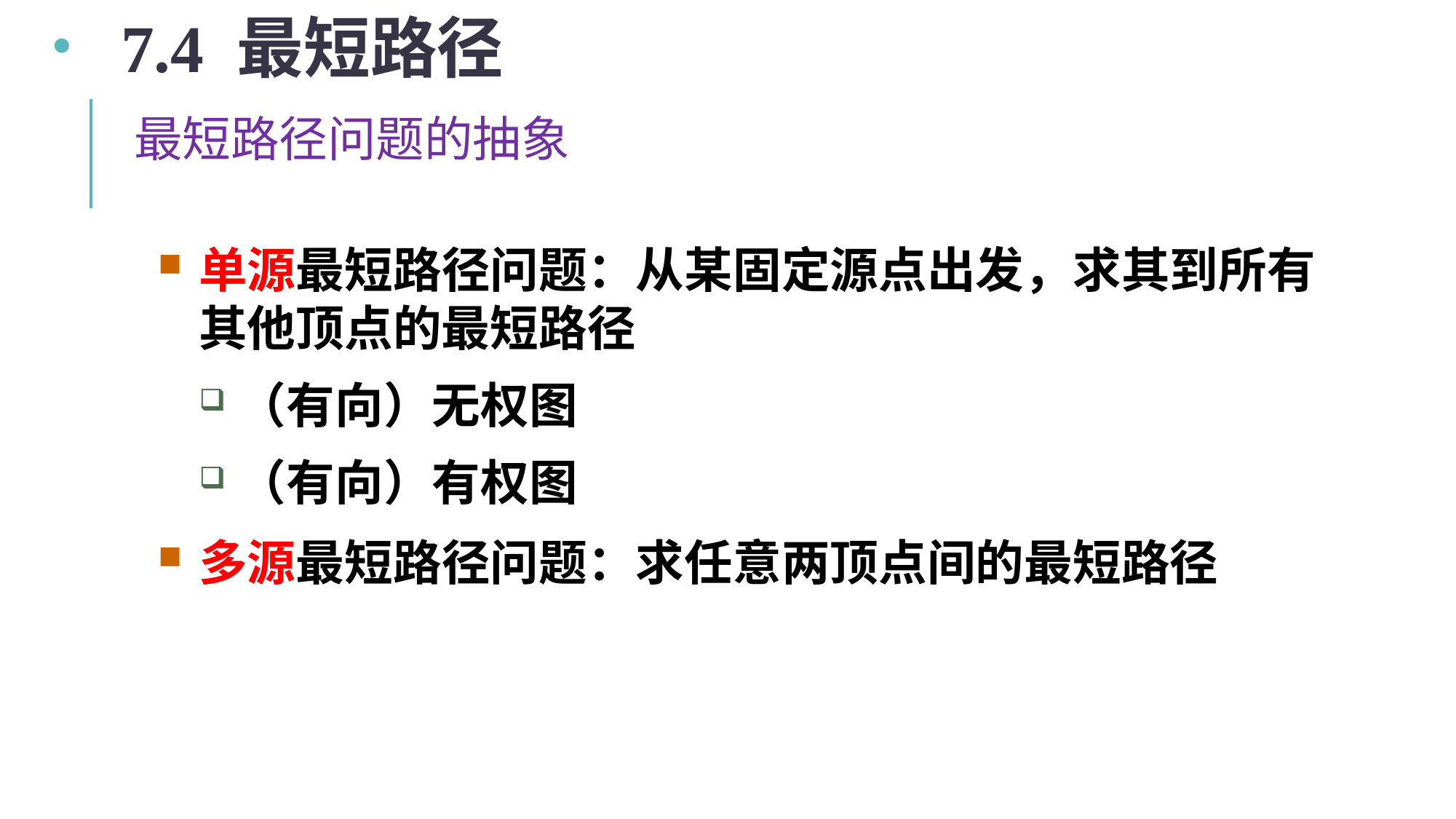

7.4 最短路径
最短路径问题的抽象
单源最短路径问题：从某固定源点出发，求其到所有其他顶点的最短路径
（有向）无权图
（有向）有权图
多源最短路径问题：求任意两顶点间的最短路径